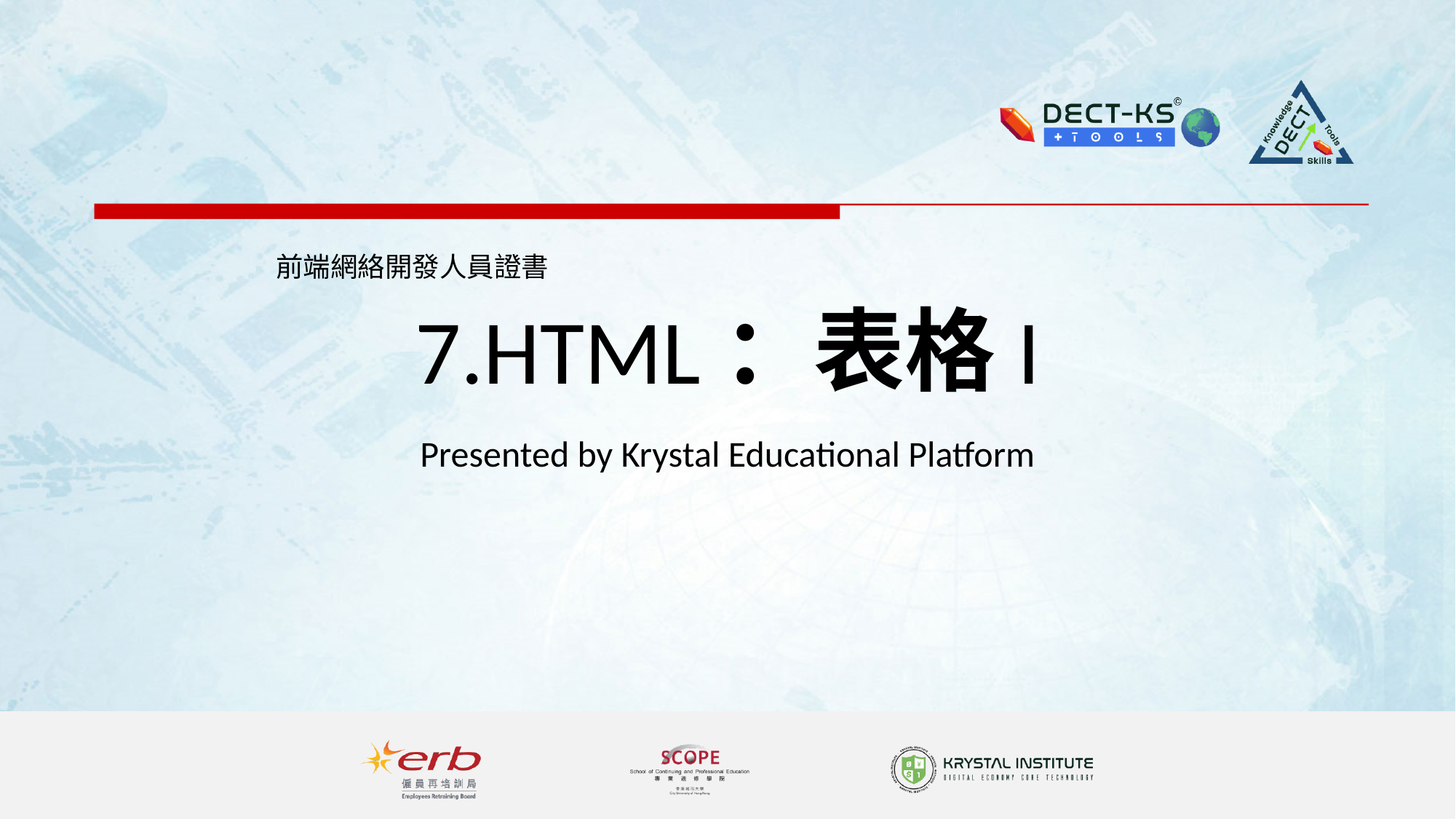

# 7.HTML：表格I
Presented by Krystal Educational Platform